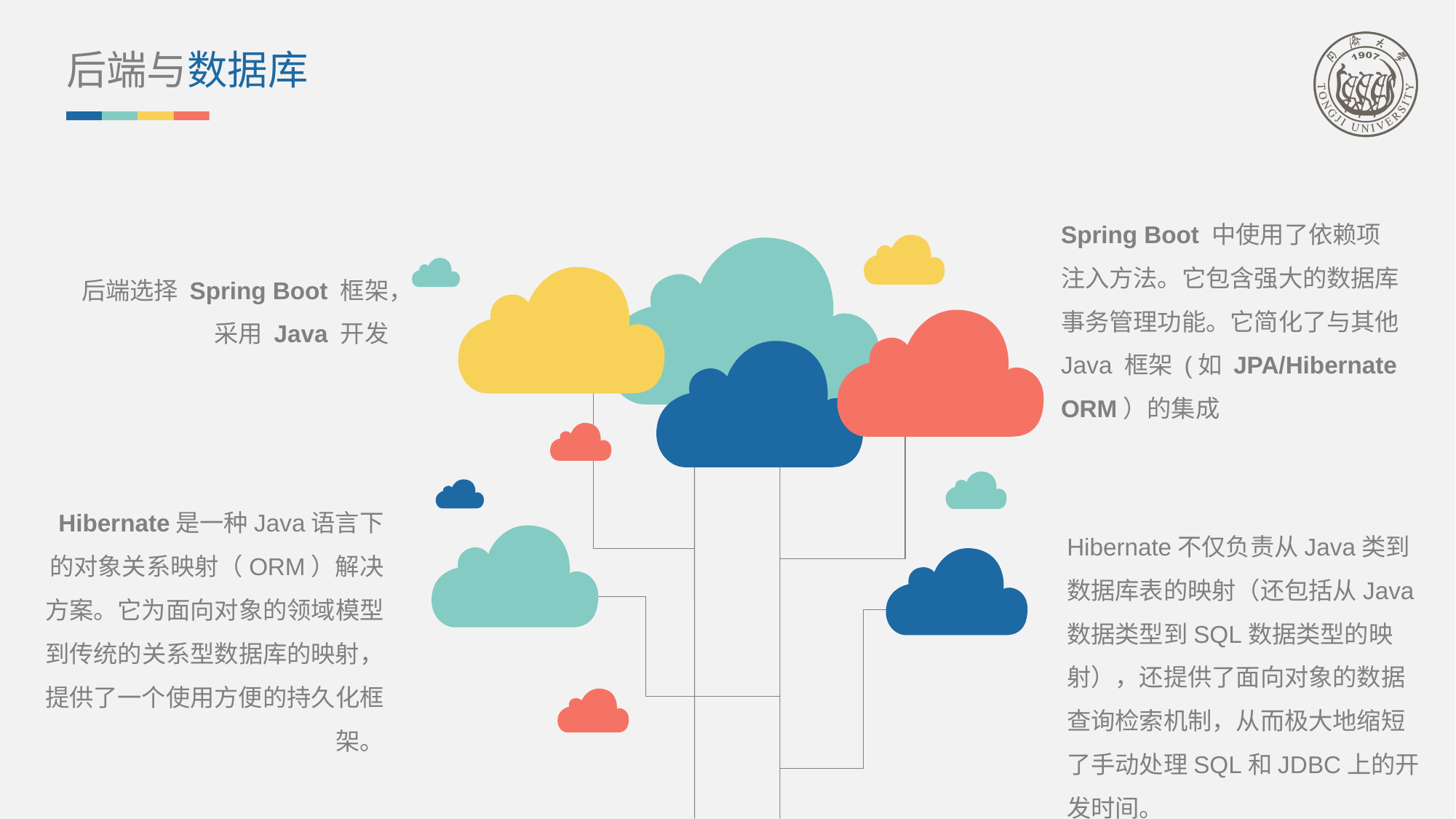

后端与数据库

Spring Boot 中使用了依赖项注入方法。它包含强大的数据库事务管理功能。它简化了与其他 Java 框架 (如 JPA/Hibernate ORM）的集成

后端选择 Spring Boot 框架，采用 Java 开发

Hibernate是一种Java语言下的对象关系映射（ORM）解决方案。它为面向对象的领域模型到传统的关系型数据库的映射，提供了一个使用方便的持久化框架。
Hibernate不仅负责从Java类到数据库表的映射（还包括从Java数据类型到SQL数据类型的映射），还提供了面向对象的数据查询检索机制，从而极大地缩短了手动处理SQL和JDBC上的开发时间。